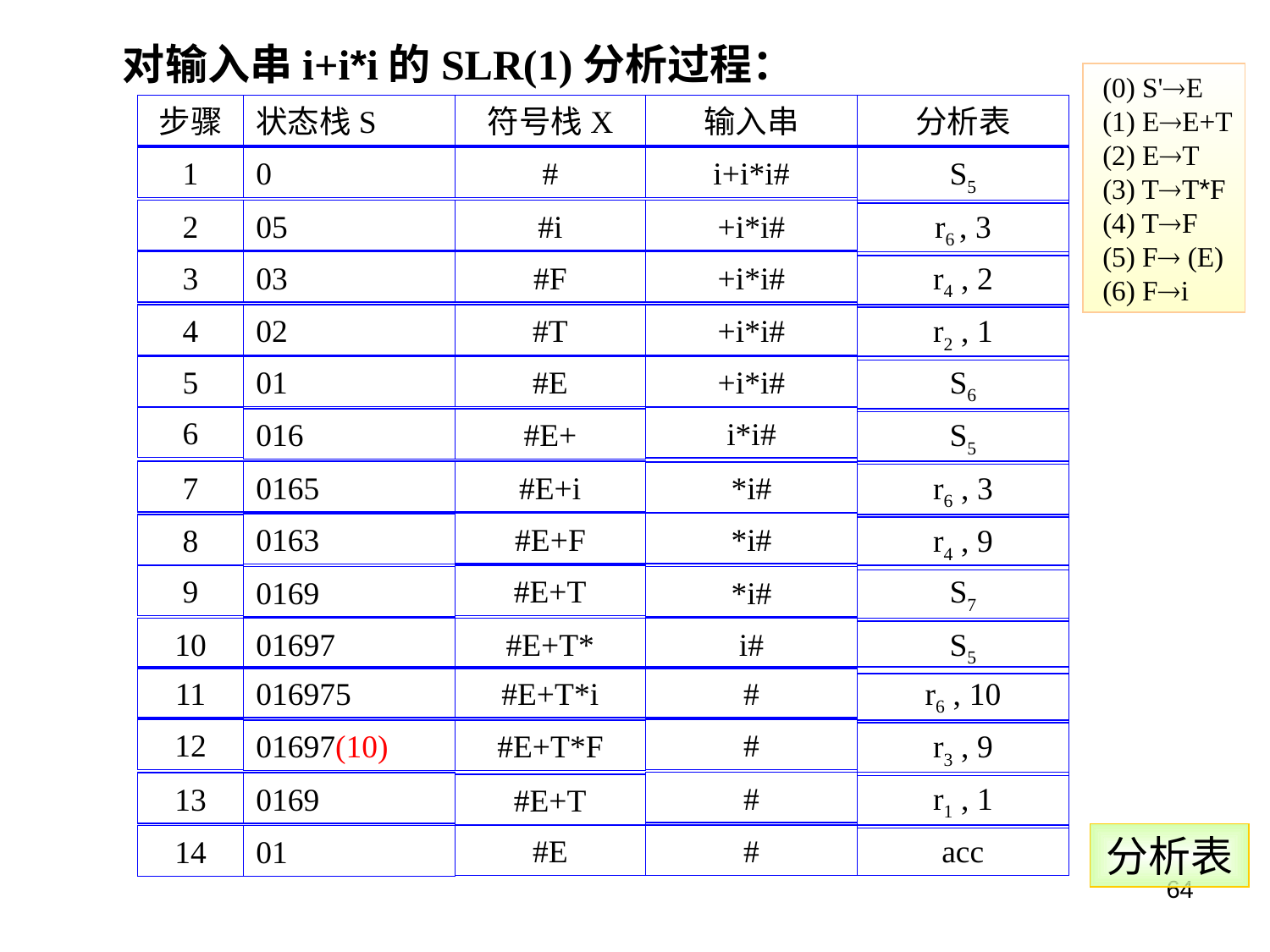

对输入串i+i*i的SLR(1)分析过程：
 (0) S'→E
 (1) E→E+T
 (2) E→T
 (3) T→T*F
 (4) T→F
 (5) F→ (E)
 (6) F→i
步骤
状态栈S
符号栈X
输入串
分析表
1
0
#
i+i*i#
S5
2
05
#i
+i*i#
r6 , 3
3
03
#F
+i*i#
r4 , 2
4
02
#T
+i*i#
r2 , 1
5
01
#E
+i*i#
S6
6
i*i#
016
#E+
S5
7
0165
#E+i
r6 , 3
*i#
#E+F
*i#
0163
8
r4 , 9
9
#E+T
S7
0169
*i#
10
01697
#E+T*
i#
S5
11
016975
#E+T*i
#
r6 , 10
12
#
01697(10)
#E+T*F
r3 , 9
#
r1 , 1
13
0169
#E+T
分析表
#E
#
acc
14
01

64